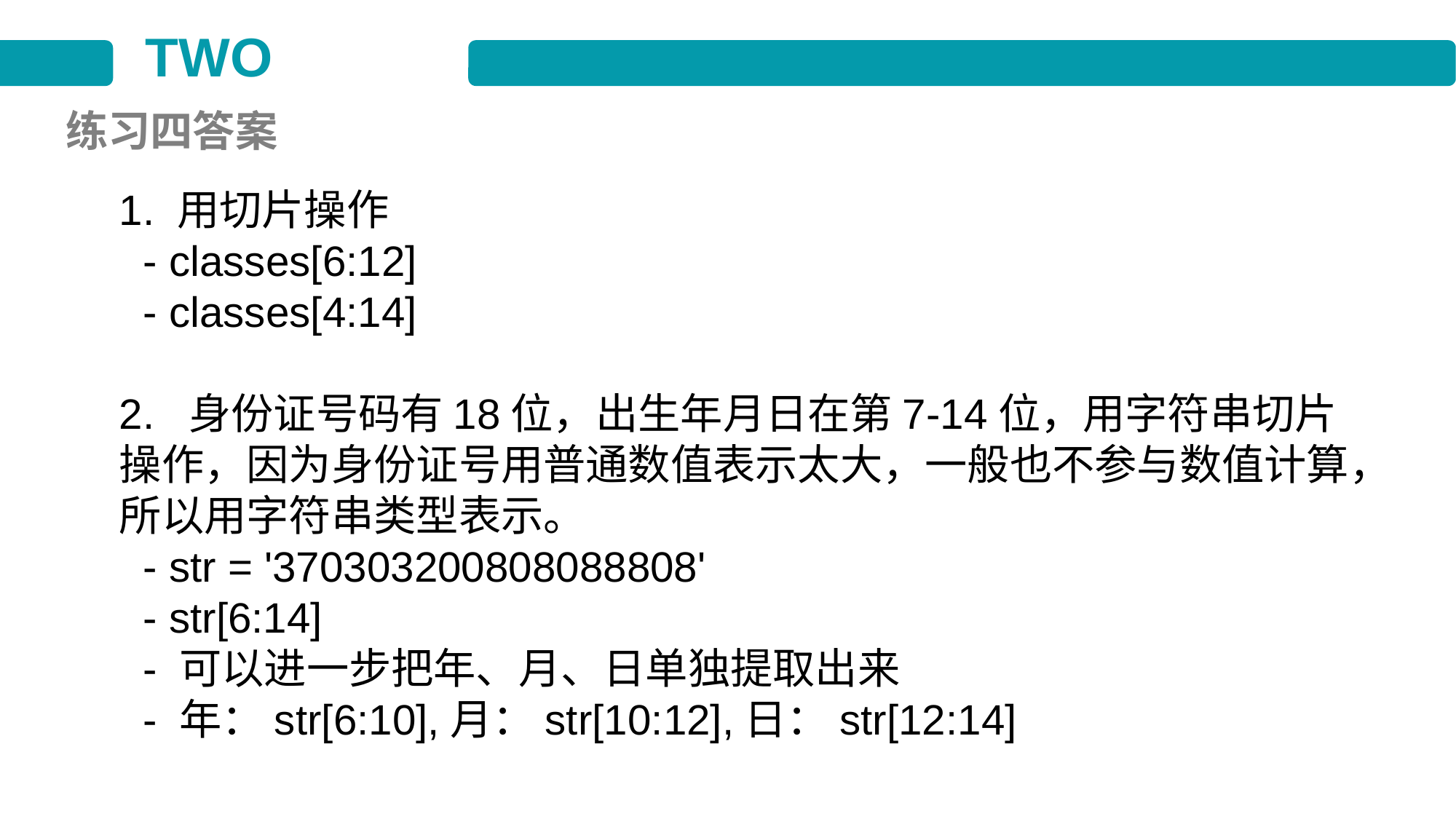

TWO

练习四答案
1. 用切片操作
  - classes[6:12]
  - classes[4:14]

2.  身份证号码有18位，出生年月日在第7-14位，用字符串切片操作，因为身份证号用普通数值表示太大，一般也不参与数值计算，所以用字符串类型表示。
  - str = '370303200808088808'
  - str[6:14]
  - 可以进一步把年、月、日单独提取出来
  - 年：str[6:10],月：str[10:12],日：str[12:14]